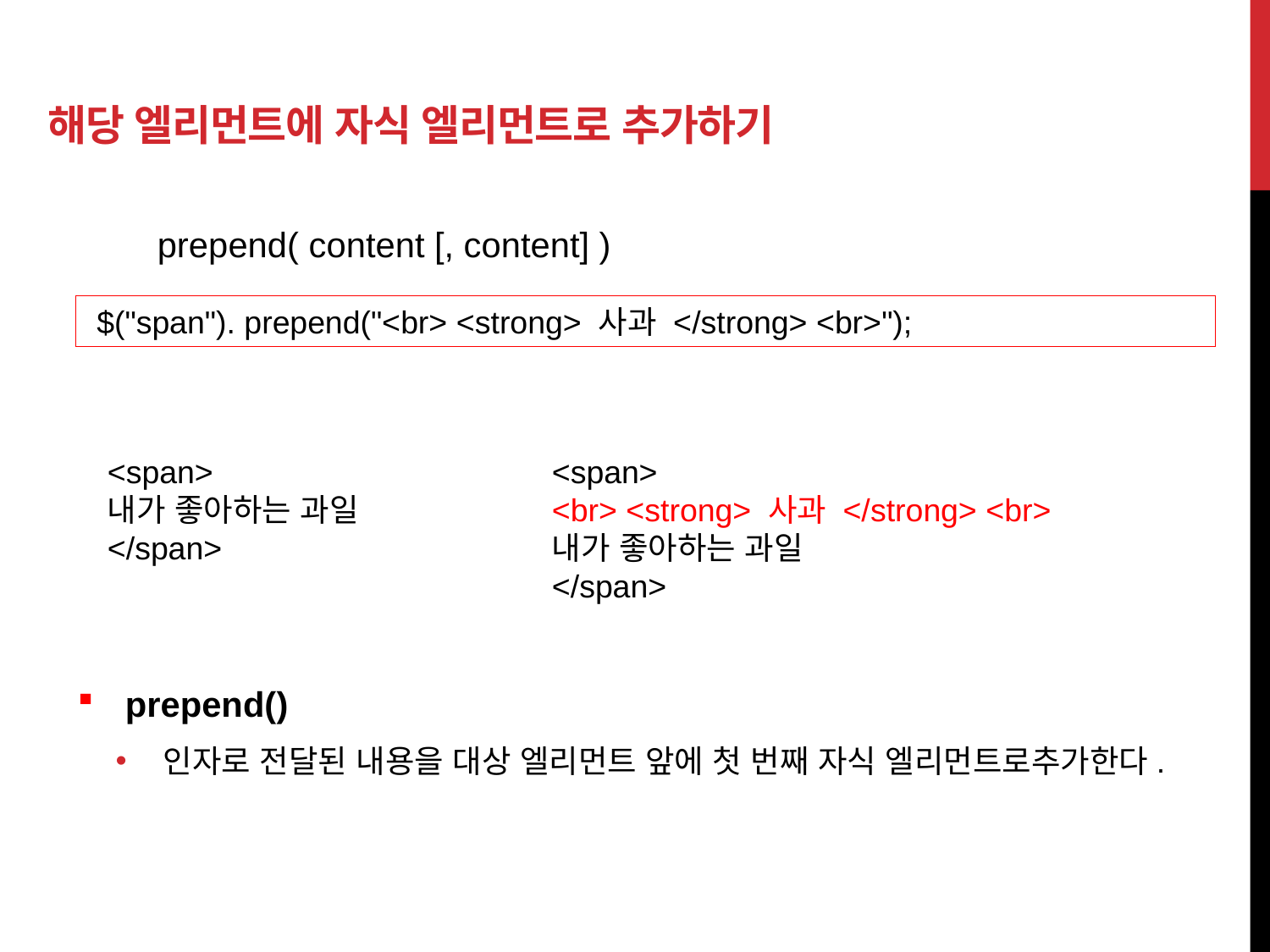

# 해당 엘리먼트에 자식 엘리먼트로 추가하기
prepend( content [, content] )
 $("span"). prepend("<br> <strong> 사과 </strong> <br>");
<span>
내가 좋아하는 과일
</span>
<span>
<br> <strong> 사과 </strong> <br>
내가 좋아하는 과일
</span>
prepend()
인자로 전달된 내용을 대상 엘리먼트 앞에 첫 번째 자식 엘리먼트로추가한다.